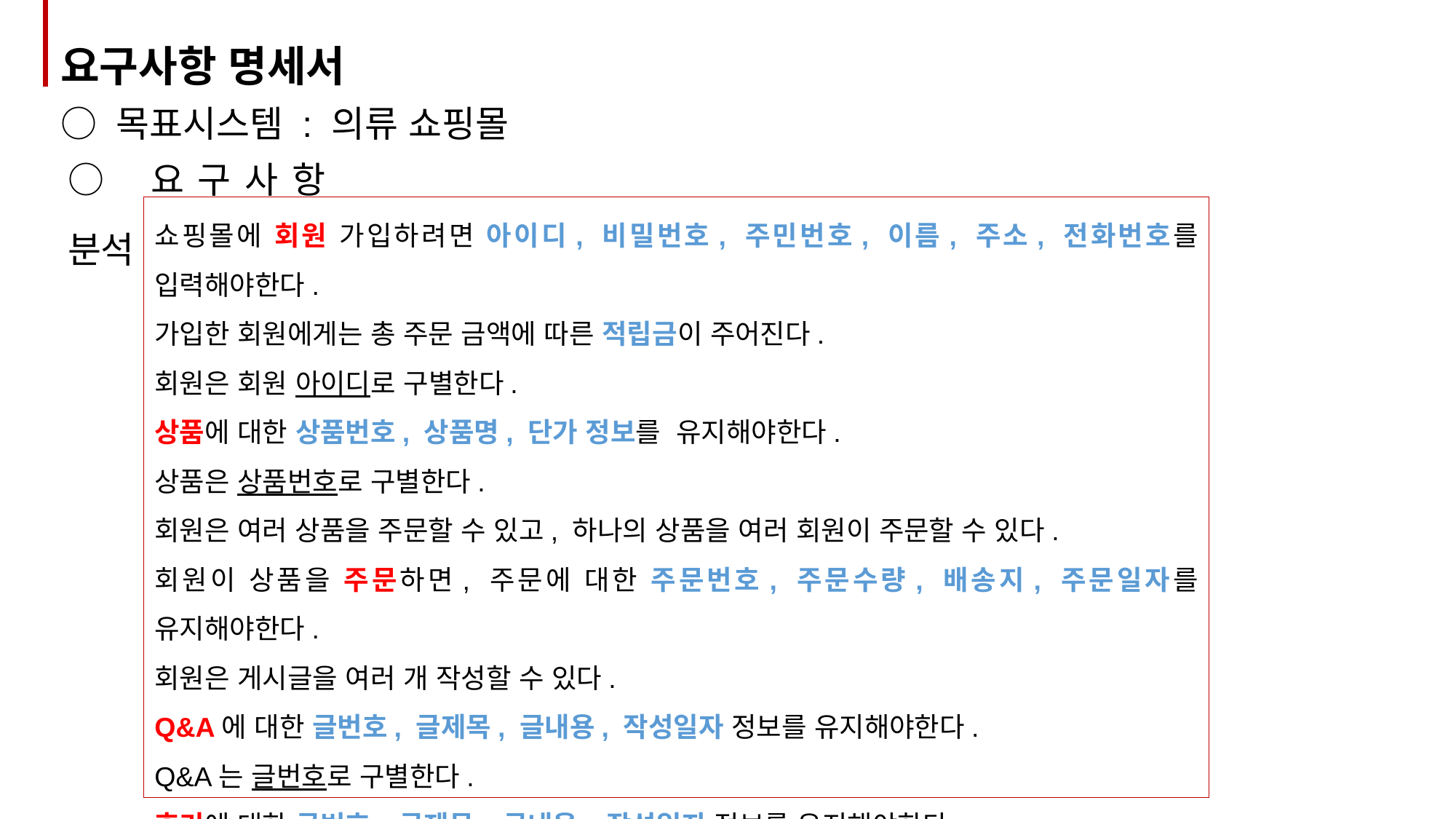

요구사항 명세서
○ 목표시스템 : 의류 쇼핑몰
○ 요구사항 분석
쇼핑몰에 회원 가입하려면 아이디, 비밀번호, 주민번호, 이름, 주소, 전화번호를 입력해야한다.
가입한 회원에게는 총 주문 금액에 따른 적립금이 주어진다.
회원은 회원 아이디로 구별한다.
상품에 대한 상품번호, 상품명, 단가 정보를  유지해야한다.
상품은 상품번호로 구별한다.
회원은 여러 상품을 주문할 수 있고, 하나의 상품을 여러 회원이 주문할 수 있다.
회원이 상품을 주문하면, 주문에 대한 주문번호, 주문수량, 배송지, 주문일자를 유지해야한다.
회원은 게시글을 여러 개 작성할 수 있다.
Q&A에 대한 글번호, 글제목, 글내용, 작성일자 정보를 유지해야한다.
Q&A는 글번호로 구별한다.
후기에 대한 글번호, 글제목, 글내용, 작성일자 정보를 유지해야한다.
후기는 글번호로 구별한다.